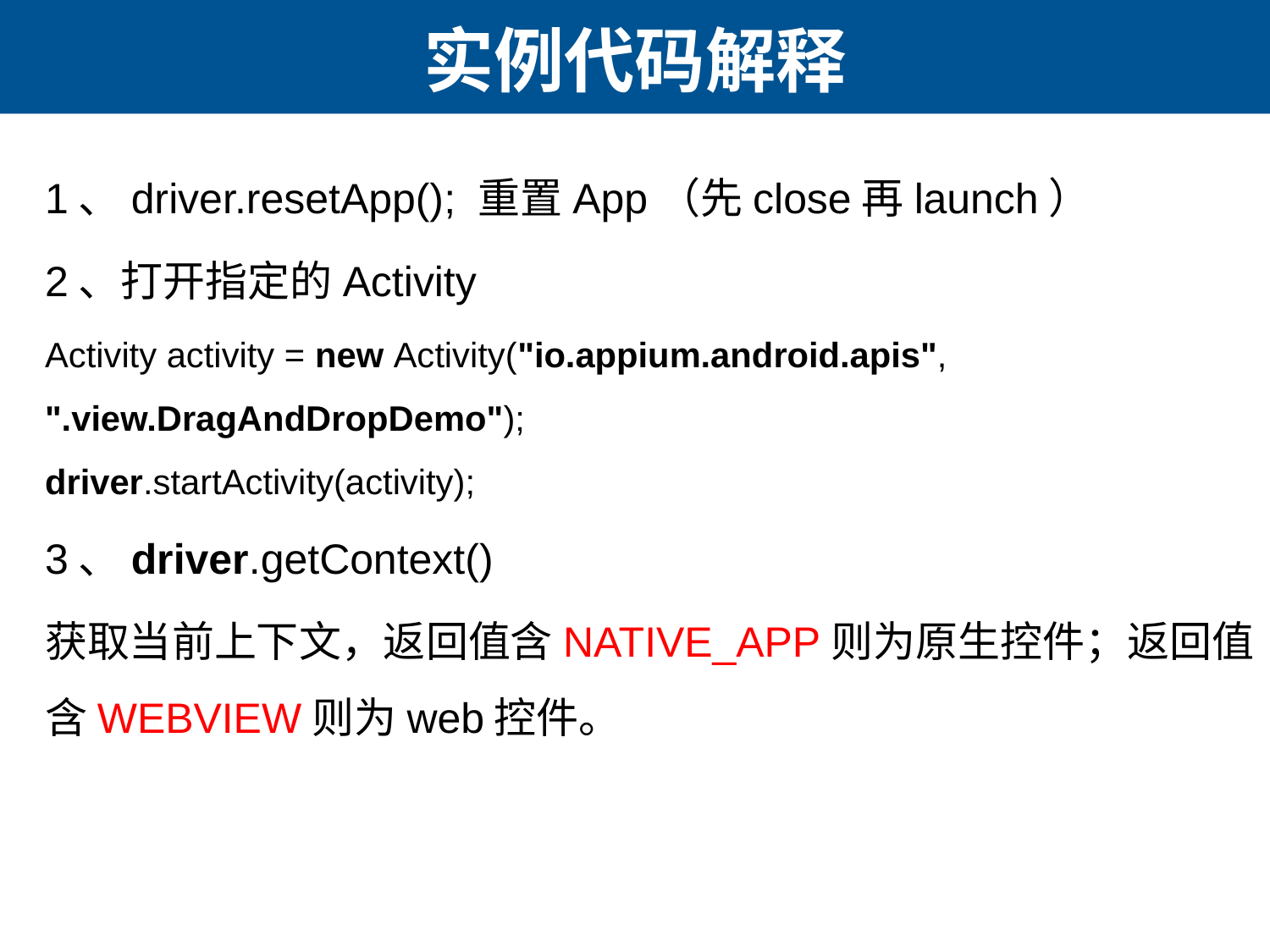

# 实例代码解释
1、driver.resetApp(); 重置App（先close再launch）
2、打开指定的Activity
Activity activity = new Activity("io.appium.android.apis", ".view.DragAndDropDemo");
driver.startActivity(activity);
3、driver.getContext()
获取当前上下文，返回值含NATIVE_APP则为原生控件；返回值含WEBVIEW则为web控件。